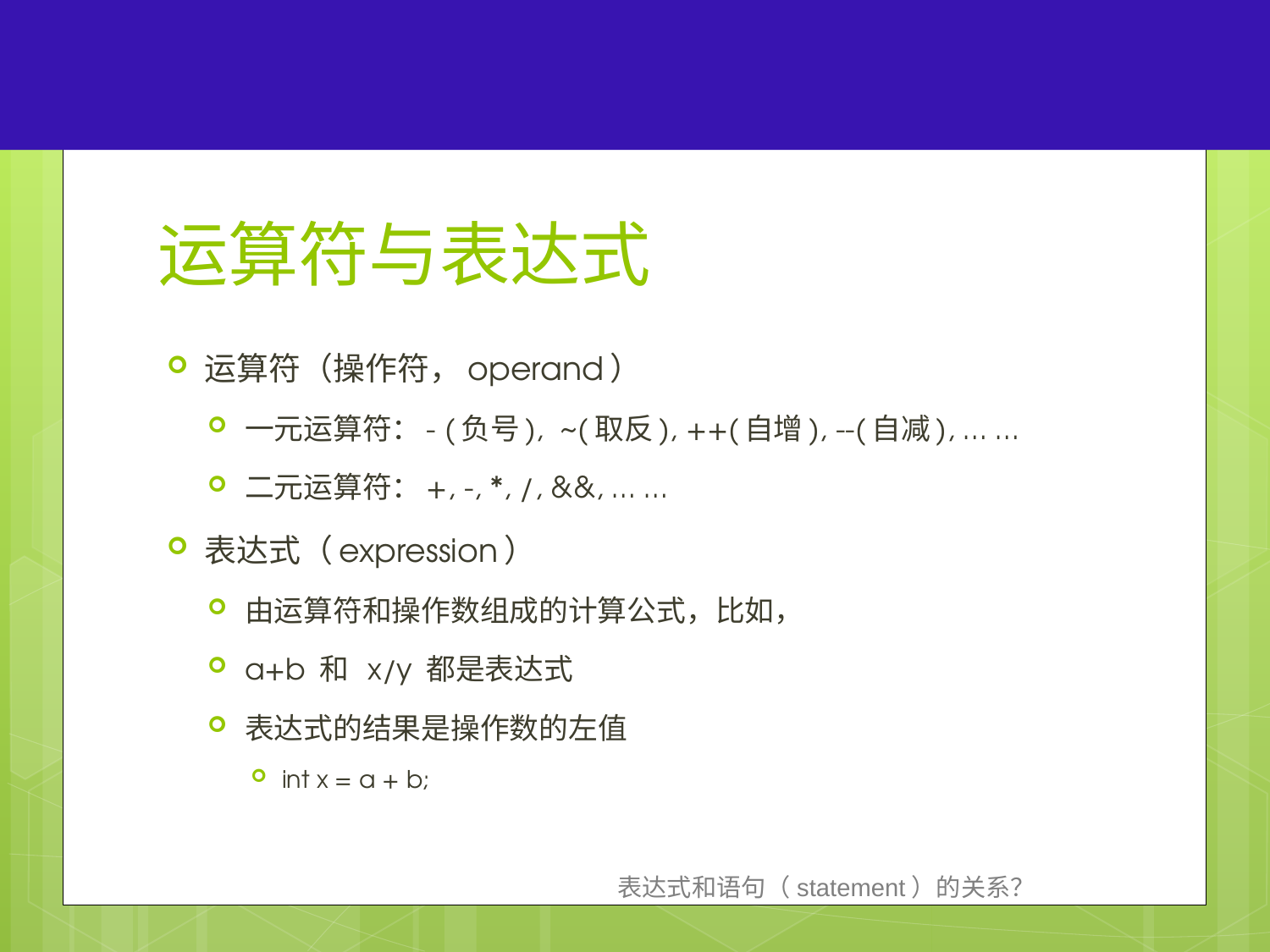

30
# 运算符与表达式
运算符（操作符，operand）
一元运算符：- (负号),  ~(取反), ++(自增), --(自减), … …
二元运算符：+, -, *, /, &&, … …
表达式（expression）
由运算符和操作数组成的计算公式，比如，
a+b 和  x/y 都是表达式
表达式的结果是操作数的左值
int x = a + b;

表达式和语句（statement）的关系？